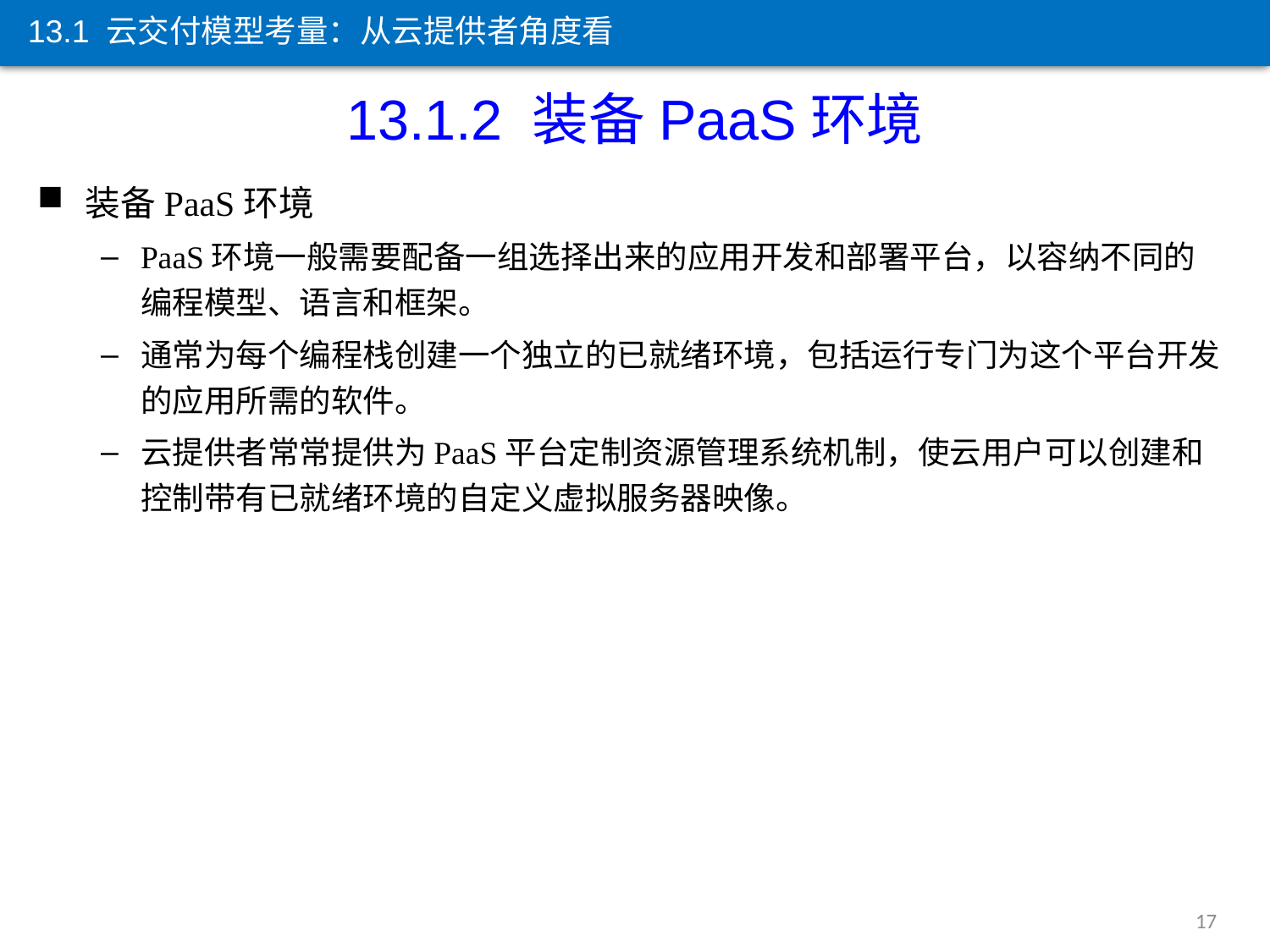

13.1 云交付模型考量：从云提供者角度看
13.1.2 装备PaaS环境
装备PaaS环境
PaaS环境一般需要配备一组选择出来的应用开发和部署平台，以容纳不同的编程模型、语言和框架。
通常为每个编程栈创建一个独立的已就绪环境，包括运行专门为这个平台开发的应用所需的软件。
云提供者常常提供为PaaS平台定制资源管理系统机制，使云用户可以创建和控制带有已就绪环境的自定义虚拟服务器映像。
17